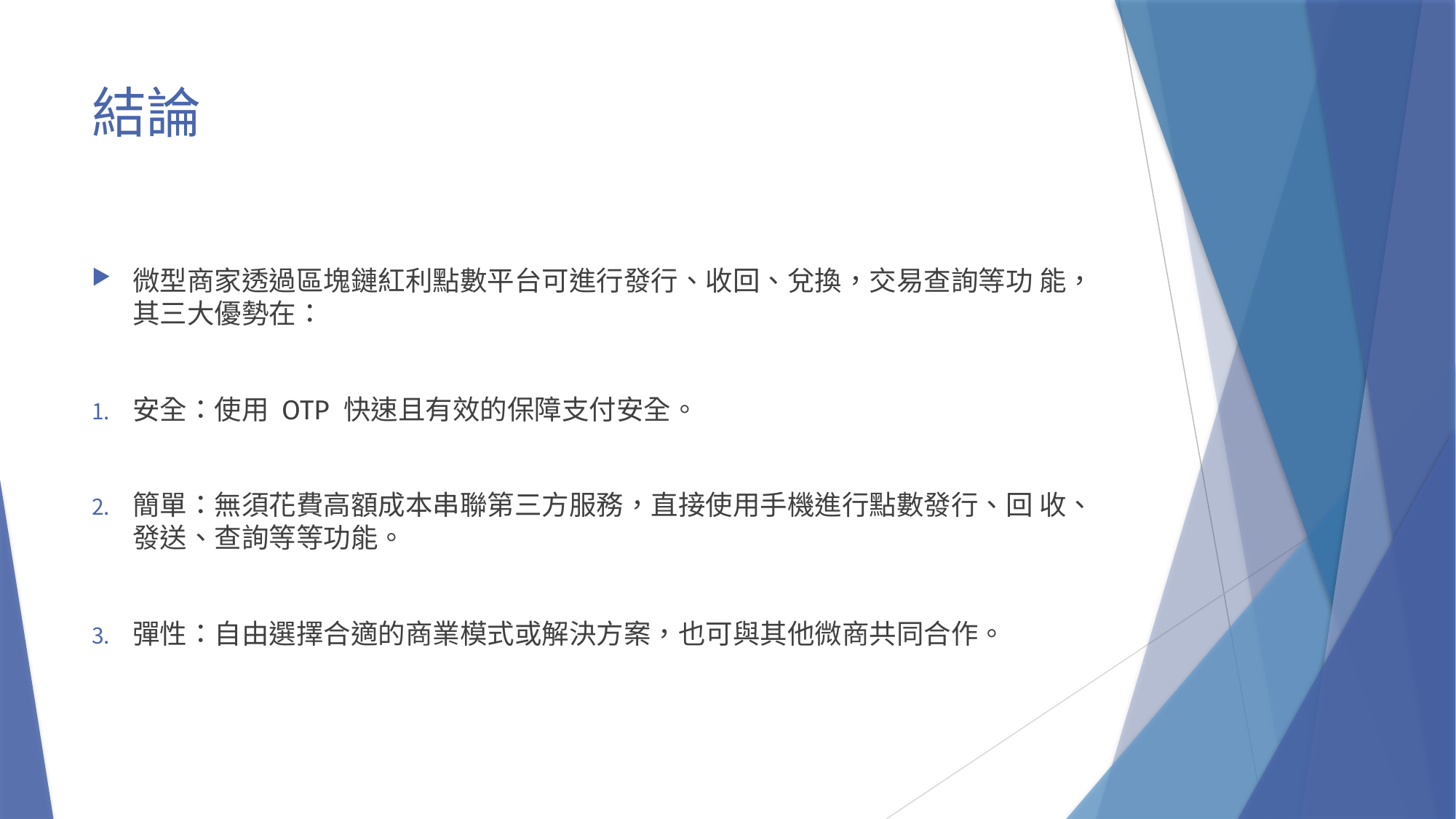

# 結論
微型商家透過區塊鏈紅利點數平台可進行發行、收回、兌換，交易查詢等功 能，其三大優勢在：

安全：使用 OTP 快速且有效的保障支付安全。

簡單：無須花費高額成本串聯第三方服務，直接使用手機進行點數發行、回 收、發送、查詢等等功能。

彈性：自由選擇合適的商業模式或解決方案，也可與其他微商共同合作。